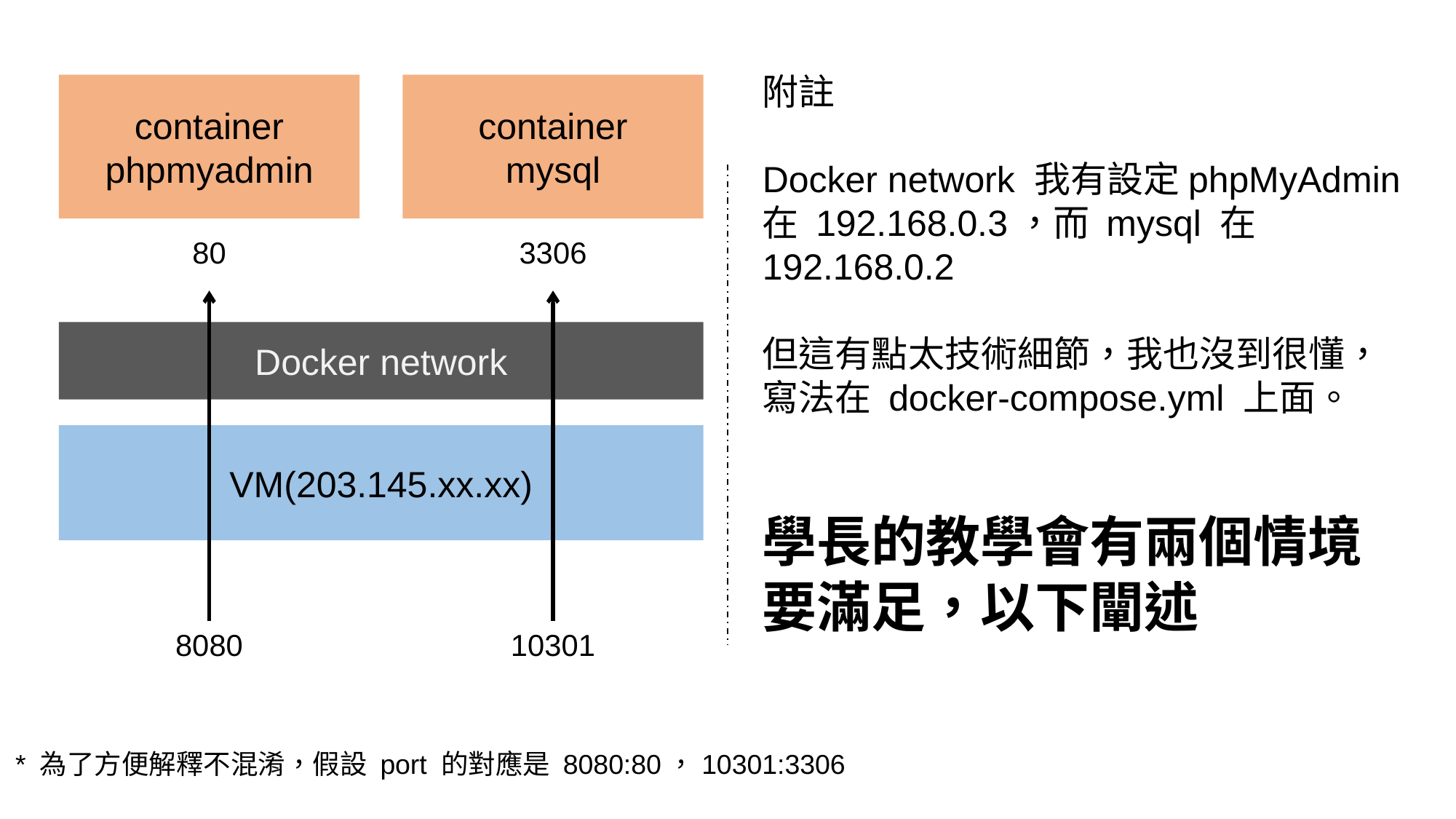

附註

Docker network 我有設定phpMyAdmin 在 192.168.0.3，而 mysql 在 192.168.0.2

但這有點太技術細節，我也沒到很懂，寫法在 docker-compose.yml 上面。

container
phpmyadmin
container
mysql
80
3306
Docker network
VM(203.145.xx.xx)
8080
10301
學長的教學會有兩個情境要滿足，以下闡述
* 為了方便解釋不混淆，假設 port 的對應是 8080:80，10301:3306